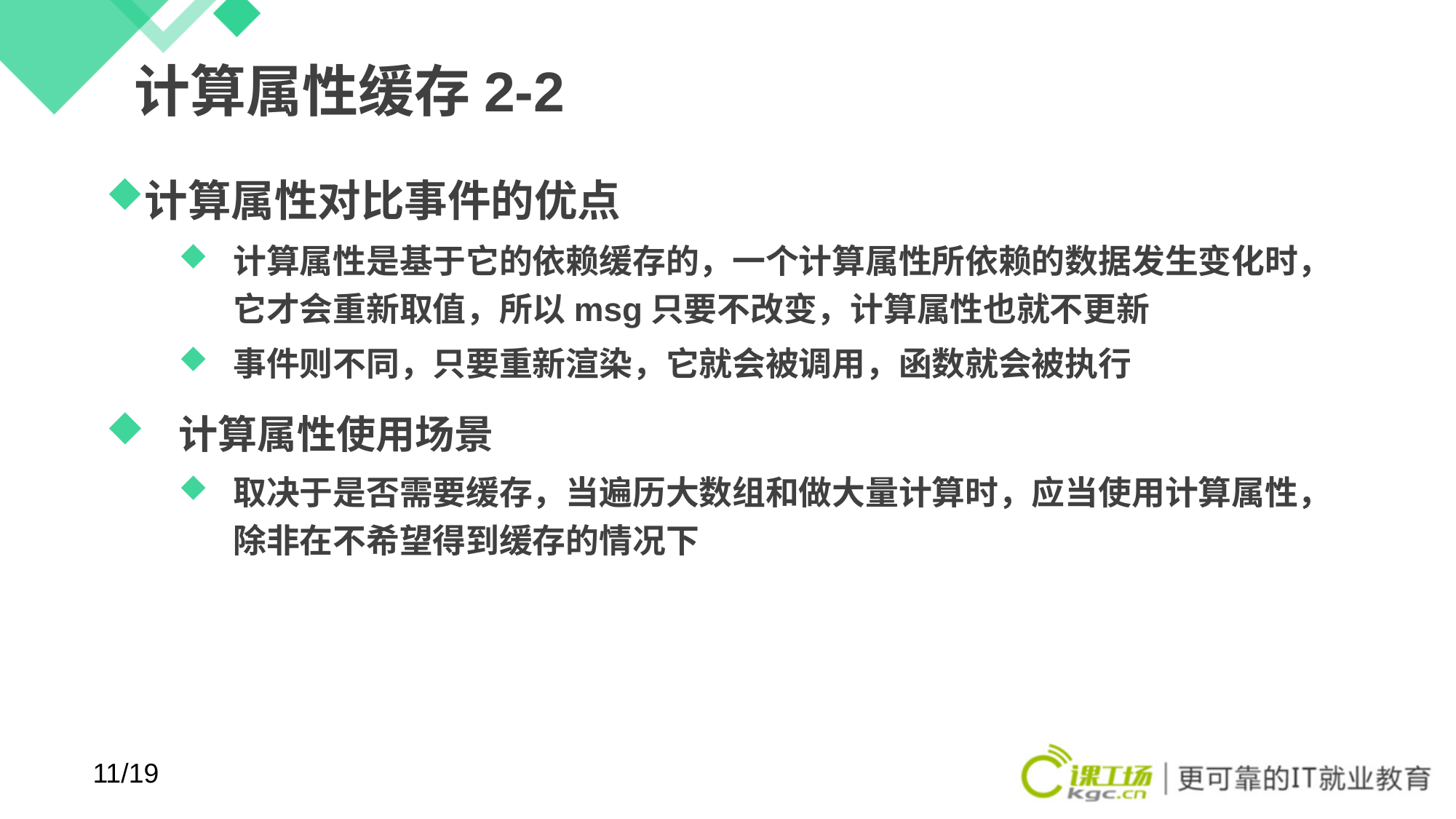

# 计算属性缓存2-2
计算属性对比事件的优点
计算属性是基于它的依赖缓存的，一个计算属性所依赖的数据发生变化时，它才会重新取值，所以msg只要不改变，计算属性也就不更新
事件则不同，只要重新渲染，它就会被调用，函数就会被执行
计算属性使用场景
取决于是否需要缓存，当遍历大数组和做大量计算时，应当使用计算属性，除非在不希望得到缓存的情况下